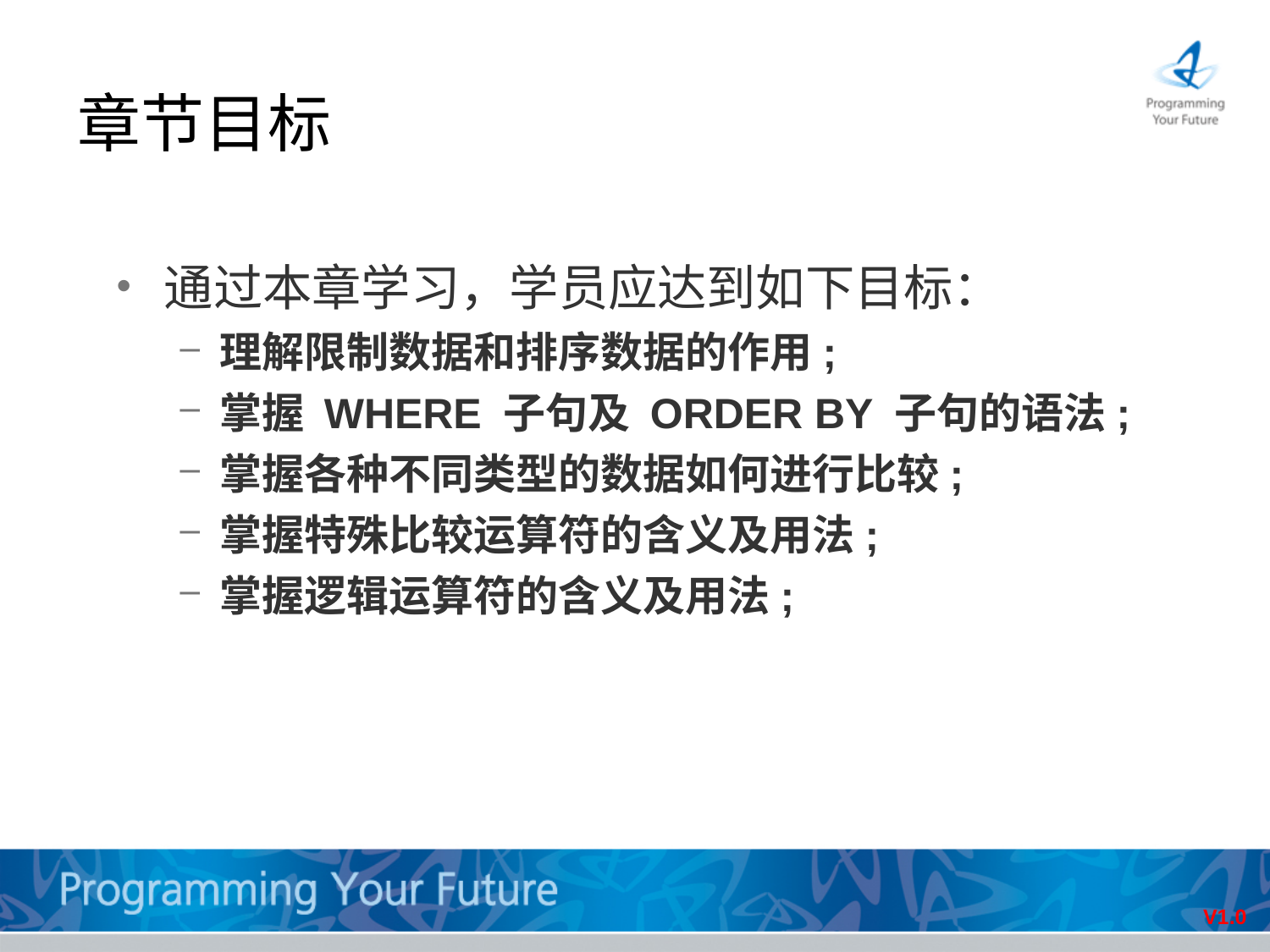

章节目标
通过本章学习，学员应达到如下目标：
理解限制数据和排序数据的作用;
掌握 WHERE 子句及 ORDER BY 子句的语法;
掌握各种不同类型的数据如何进行比较;
掌握特殊比较运算符的含义及用法;
掌握逻辑运算符的含义及用法;